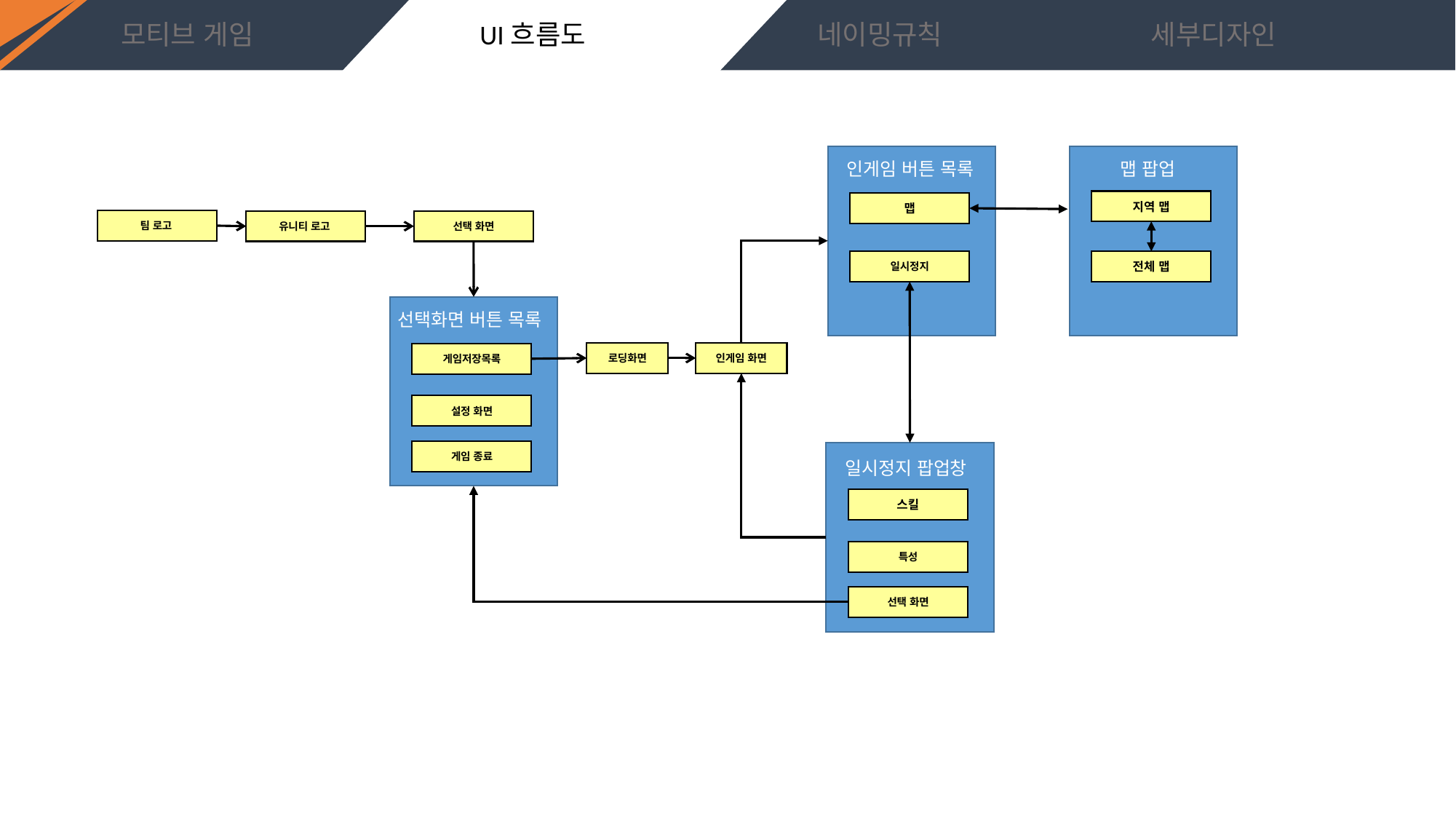

인게임 버튼 목록
맵 팝업
지역 맵
맵
팀 로고
유니티 로고
선택 화면
맵 팝업
일시정지
전체 맵

선택화면 버튼 목록
로딩화면
인게임 화면
게임저장목록
설정 화면
게임 종료

일시정지 팝업창
스킬
특성
선택 화면
특성 팝업